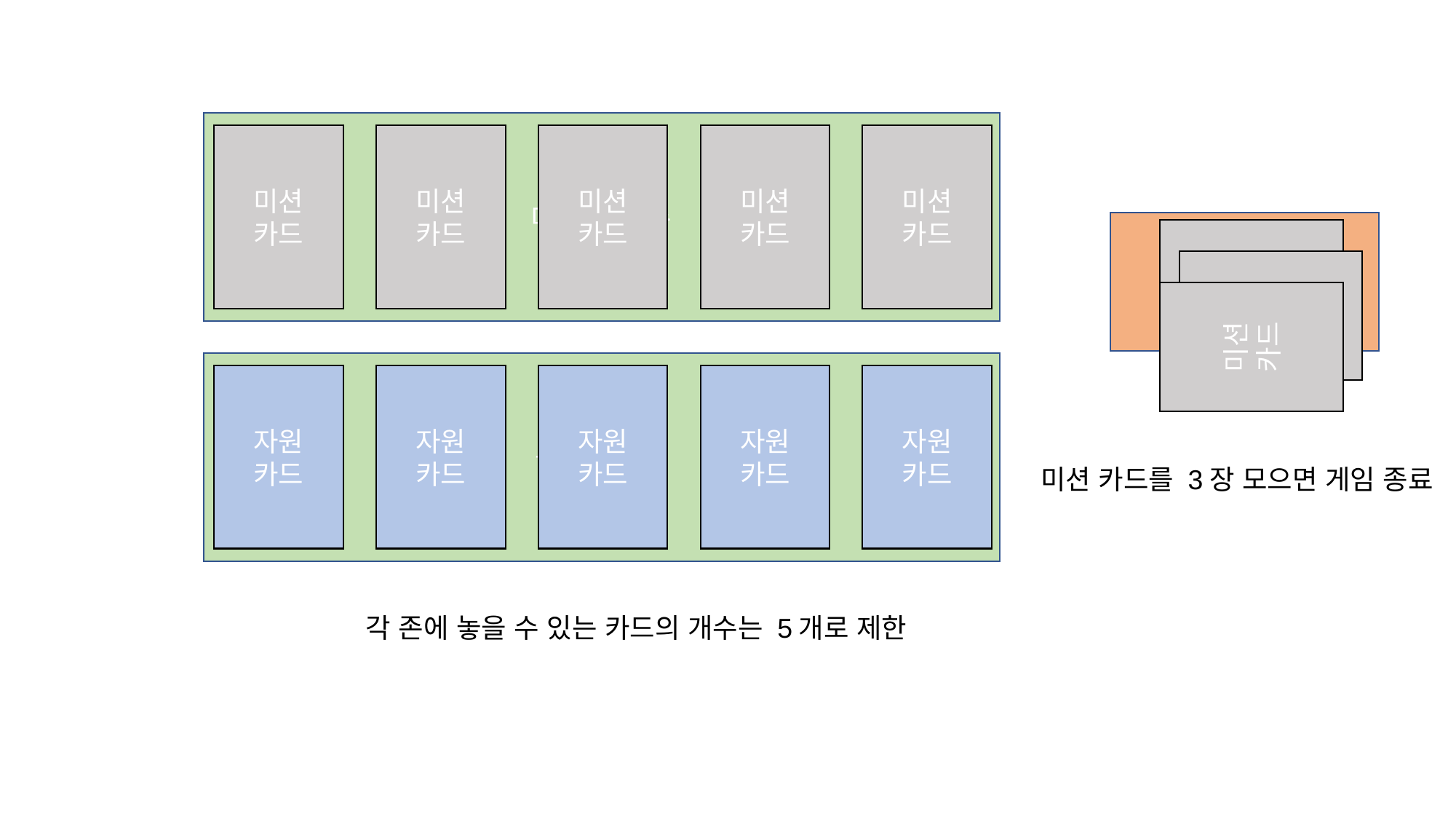

미션 카드 존
미션
카드
미션
카드
미션
카드
미션
카드
미션
카드
미션
카드
미션 카드 존
미션
카드
미션
카드
플레이어 존
자원
카드
자원
카드
자원
카드
자원
카드
자원
카드
미션 카드를 3장 모으면 게임 종료
각 존에 놓을 수 있는 카드의 개수는 5개로 제한